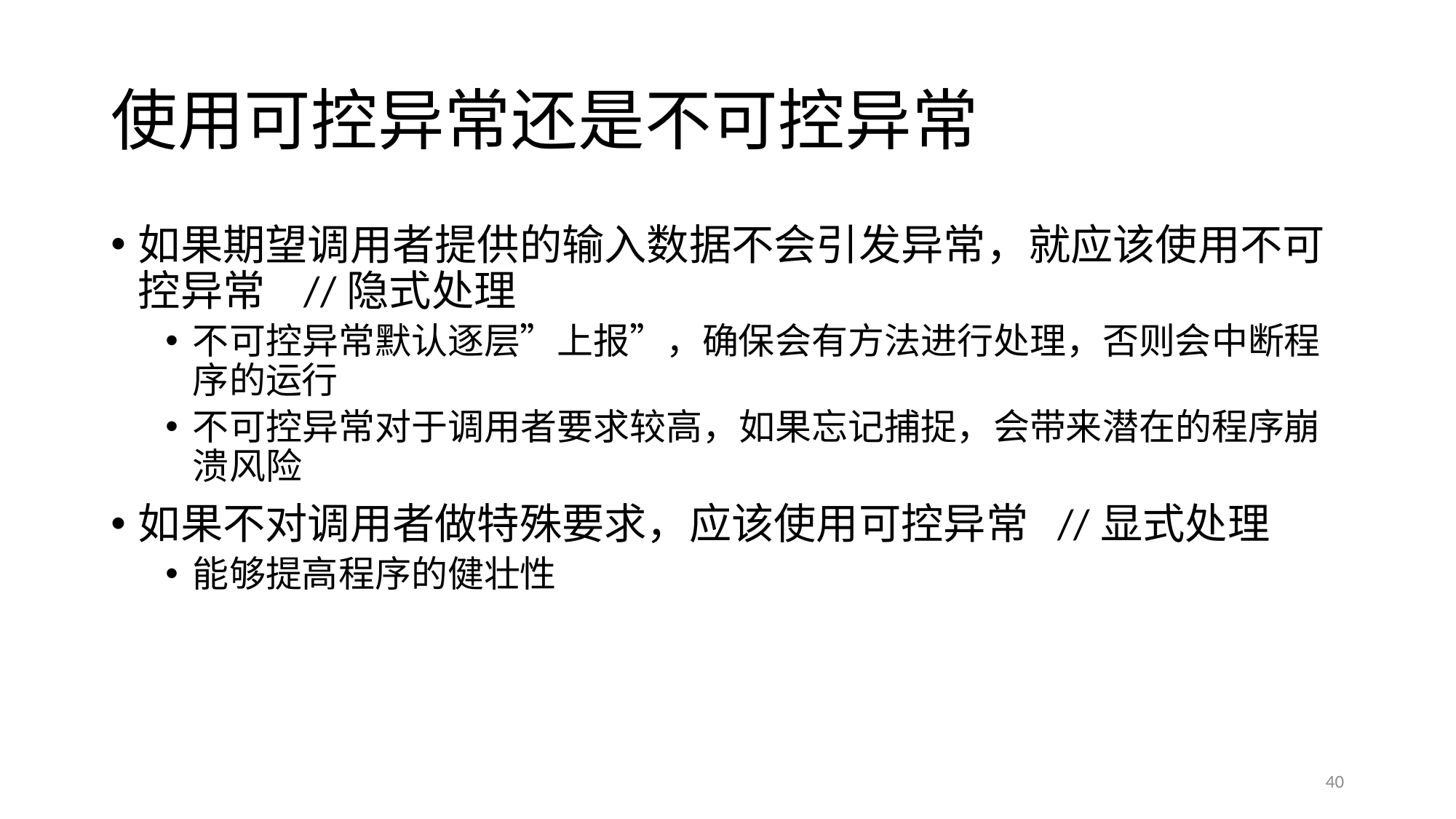

# 使用可控异常还是不可控异常
如果期望调用者提供的输入数据不会引发异常，就应该使用不可控异常   //隐式处理
不可控异常默认逐层”上报”，确保会有方法进行处理，否则会中断程序的运行
不可控异常对于调用者要求较高，如果忘记捕捉，会带来潜在的程序崩溃风险
如果不对调用者做特殊要求，应该使用可控异常  //显式处理
能够提高程序的健壮性
40